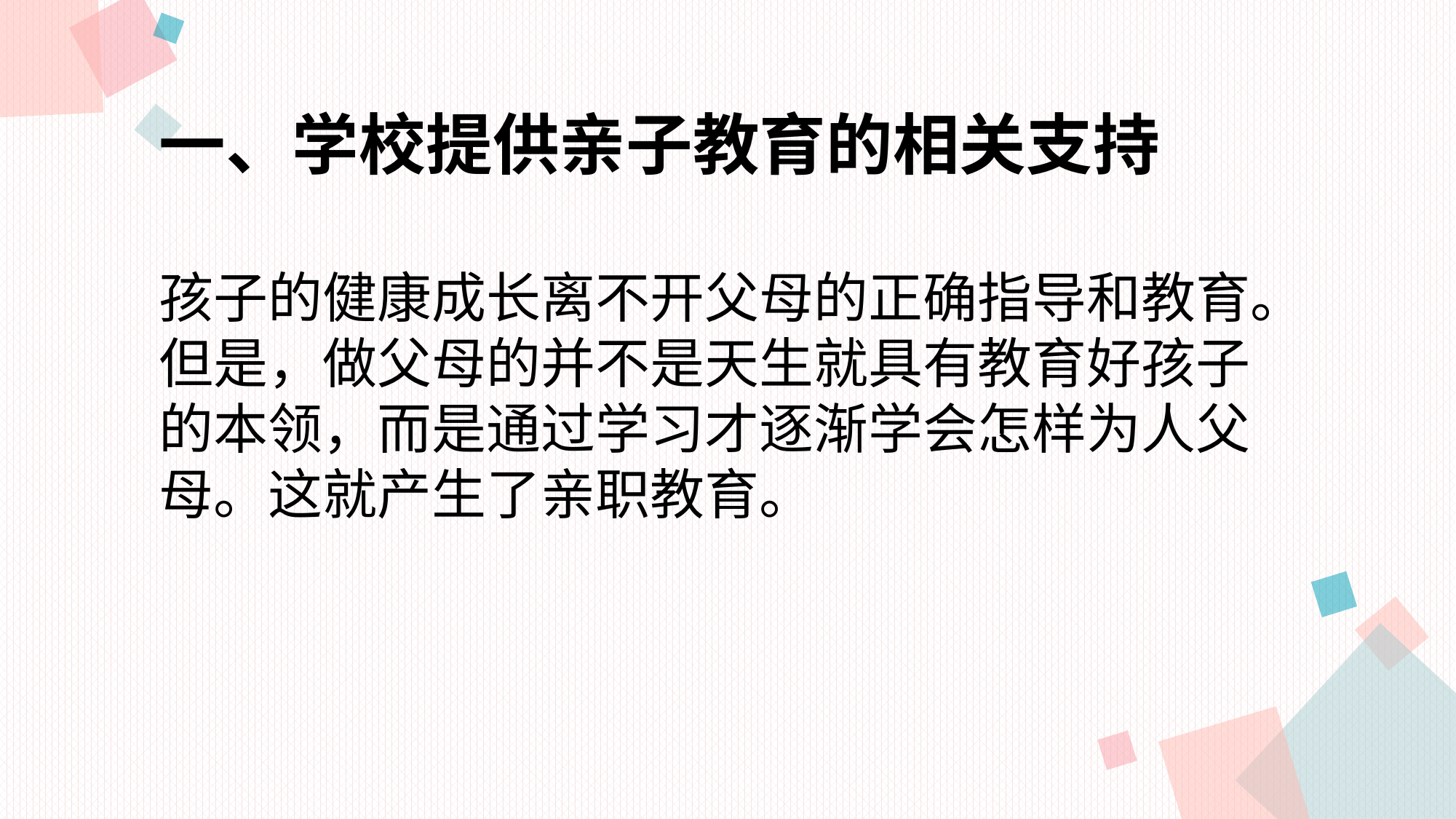

一、学校提供亲子教育的相关支持

孩子的健康成长离不开父母的正确指导和教育。
但是，做父母的并不是天生就具有教育好孩子的本领，而是通过学习才逐渐学会怎样为人父母。这就产生了亲职教育。